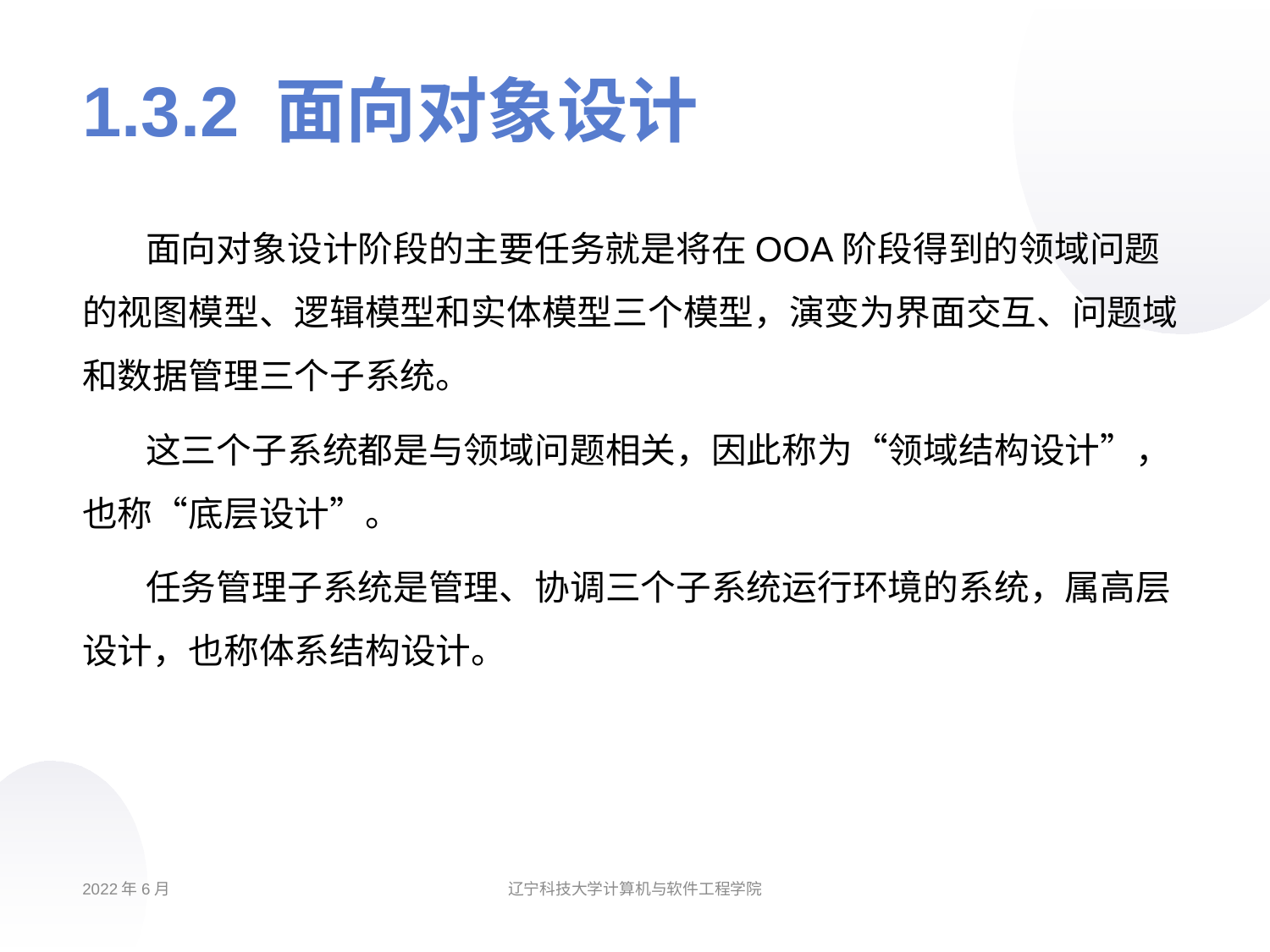

# 1.3.2 面向对象设计
面向对象设计阶段的主要任务就是将在OOA阶段得到的领域问题的视图模型、逻辑模型和实体模型三个模型，演变为界面交互、问题域和数据管理三个子系统。
这三个子系统都是与领域问题相关，因此称为“领域结构设计”，也称“底层设计”。
任务管理子系统是管理、协调三个子系统运行环境的系统，属高层设计，也称体系结构设计。

2022年6月
辽宁科技大学计算机与软件工程学院
167